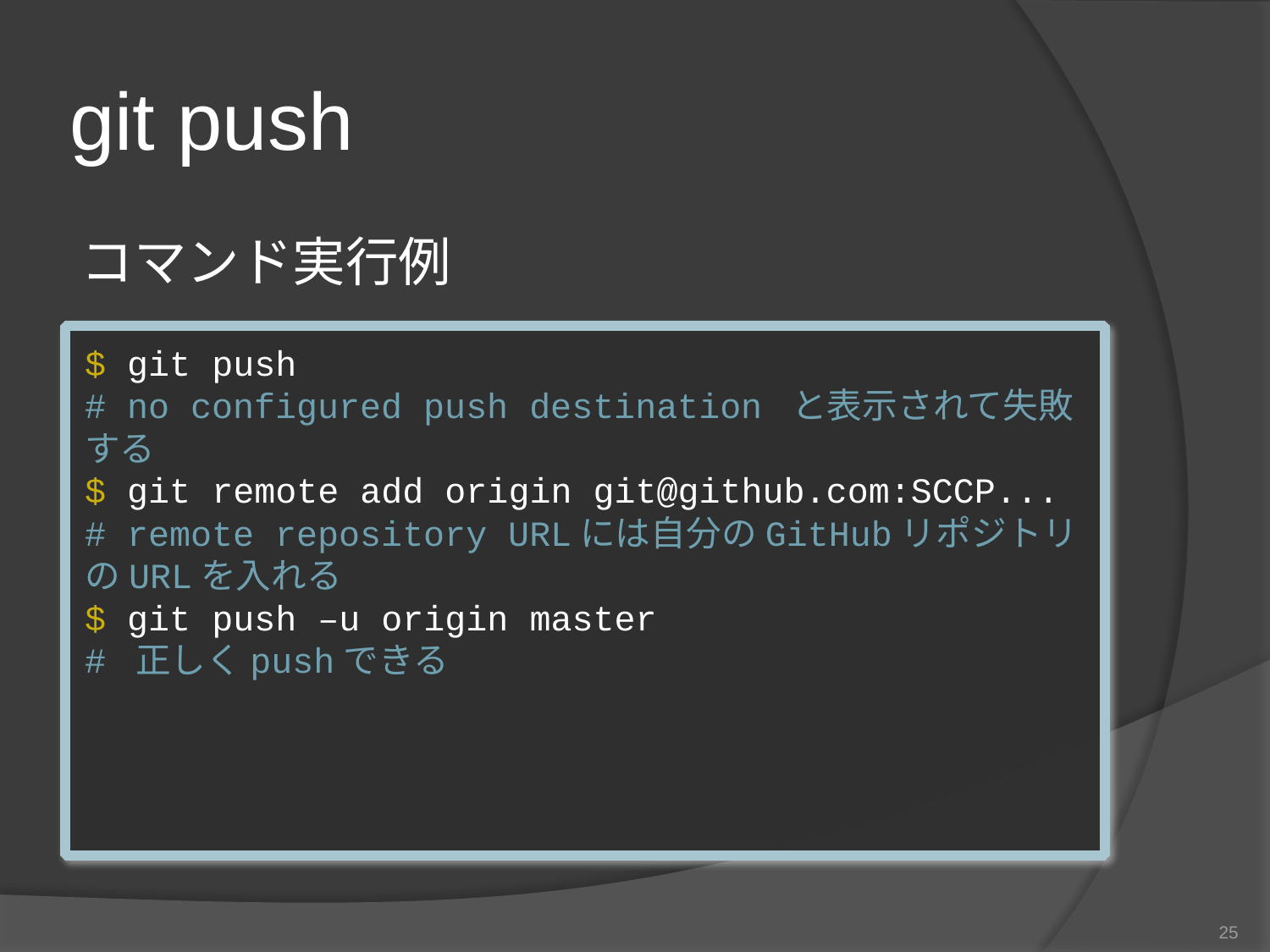

# git push
コマンド実行例
$ git push
# no configured push destination と表示されて失敗する
$ git remote add origin git@github.com:SCCP...
# remote repository URLには自分のGitHubリポジトリのURLを入れる
$ git push –u origin master
# 正しくpushできる
25